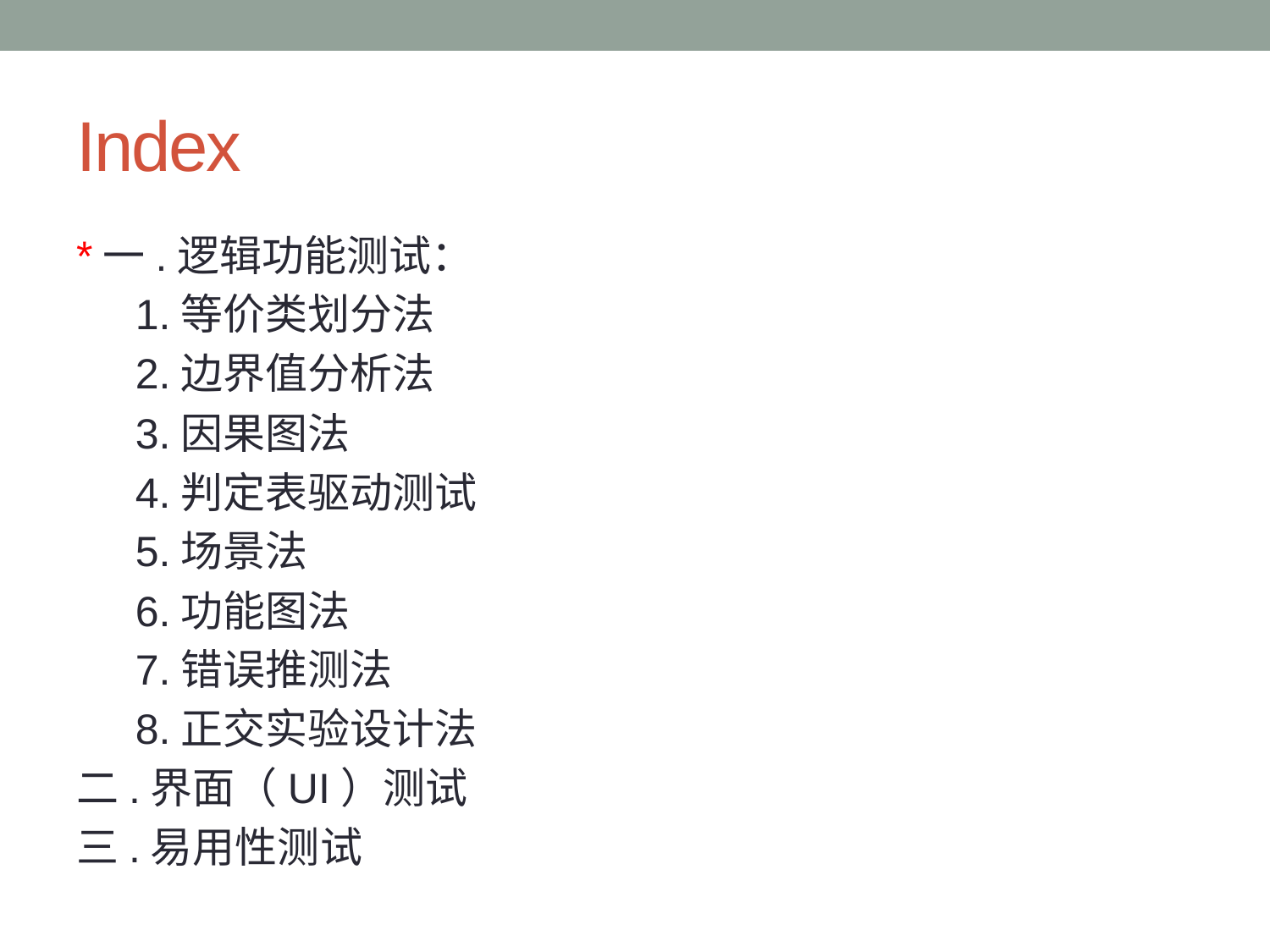

# Index
*一.逻辑功能测试：
     1.等价类划分法
     2.边界值分析法
     3.因果图法
     4.判定表驱动测试
     5.场景法
     6.功能图法
     7.错误推测法
     8.正交实验设计法
二.界面（UI）测试
三.易用性测试